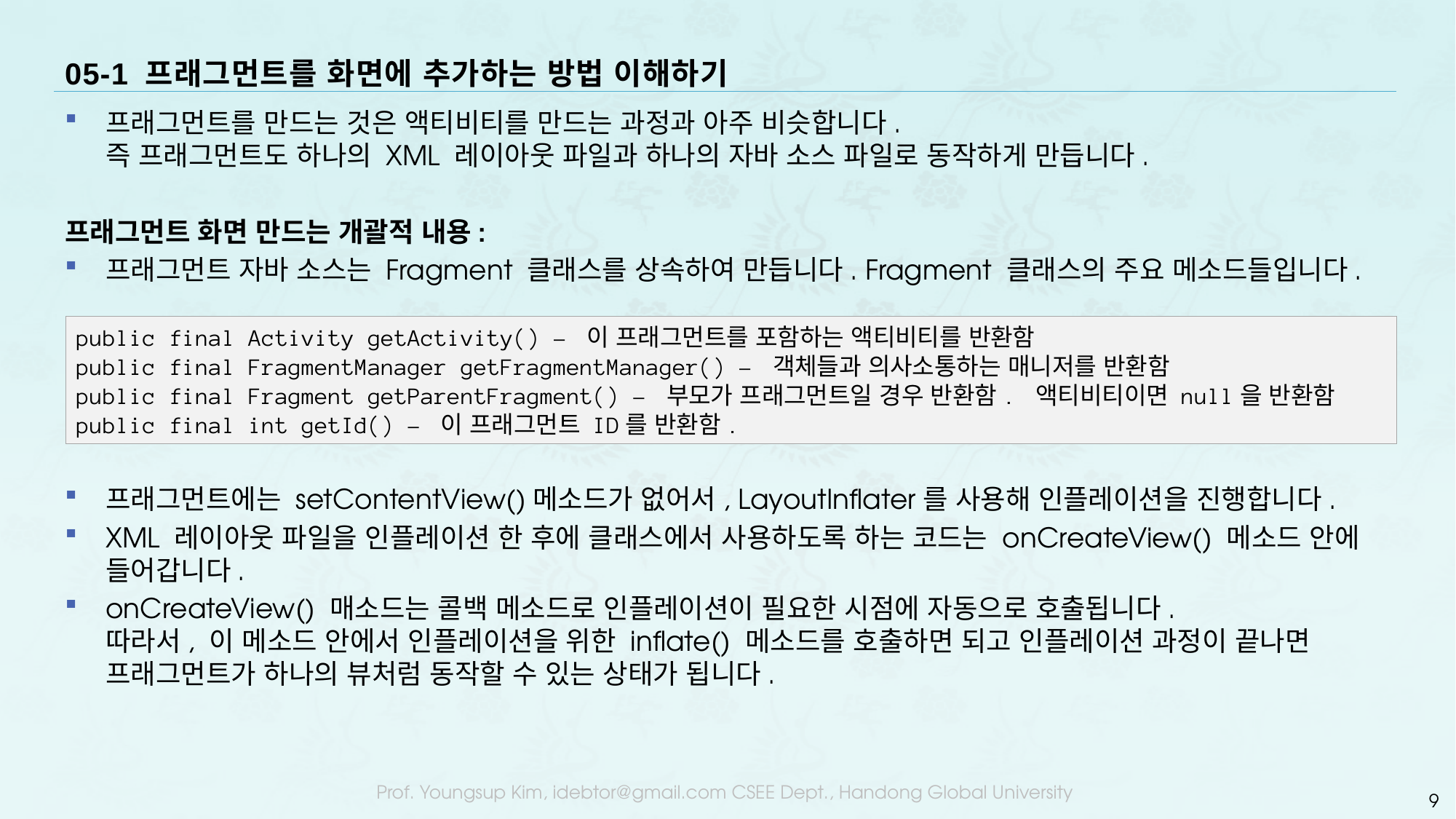

# 05-1 프래그먼트를 화면에 추가하는 방법 이해하기
프래그먼트를 만드는 것은 액티비티를 만드는 과정과 아주 비슷합니다.
즉 프래그먼트도 하나의 XML 레이아웃 파일과 하나의 자바 소스 파일로 동작하게 만듭니다.

프래그먼트 화면 만드는 개괄적 내용:
프래그먼트 자바 소스는 Fragment 클래스를 상속하여 만듭니다. Fragment 클래스의 주요 메소드들입니다.

프래그먼트에는 setContentView()메소드가 없어서, LayoutInflater를 사용해 인플레이션을 진행합니다.
XML 레이아웃 파일을 인플레이션 한 후에 클래스에서 사용하도록 하는 코드는 onCreateView() 메소드 안에 들어갑니다.
onCreateView() 매소드는 콜백 메소드로 인플레이션이 필요한 시점에 자동으로 호출됩니다.
따라서, 이 메소드 안에서 인플레이션을 위한 inflate() 메소드를 호출하면 되고 인플레이션 과정이 끝나면 프래그먼트가 하나의 뷰처럼 동작할 수 있는 상태가 됩니다.
public final Activity getActivity() – 이 프래그먼트를 포함하는 액티비티를 반환함
public final FragmentManager getFragmentManager() – 객체들과 의사소통하는 매니저를 반환함
public final Fragment getParentFragment() – 부모가 프래그먼트일 경우 반환함. 액티비티이면 null을 반환함
public final int getId() – 이 프래그먼트 ID를 반환함.
9